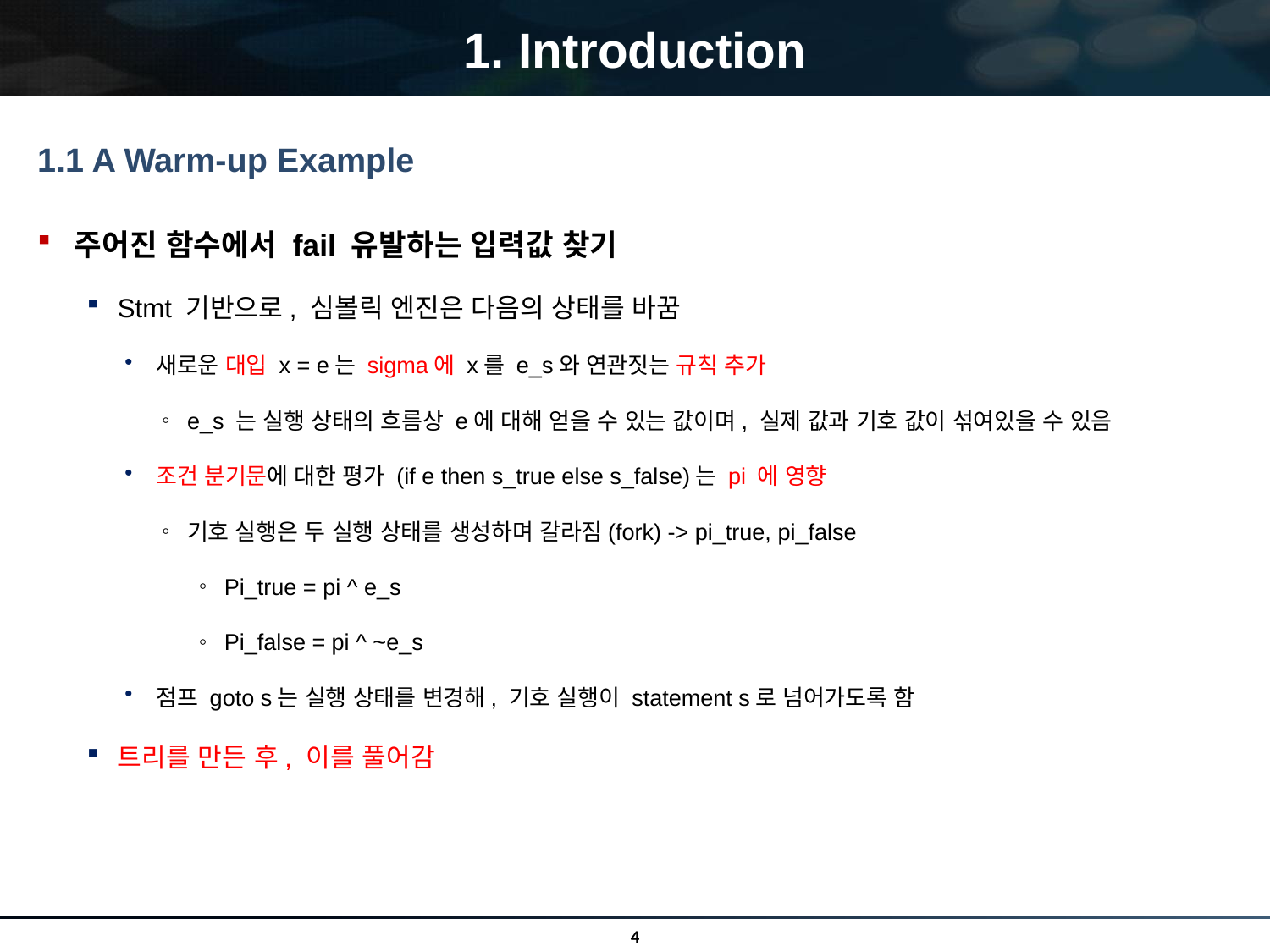

# 1. Introduction
1.1 A Warm-up Example
주어진 함수에서 fail 유발하는 입력값 찾기
Stmt 기반으로, 심볼릭 엔진은 다음의 상태를 바꿈
새로운 대입 x = e는 sigma에 x를 e_s와 연관짓는 규칙 추가
e_s 는 실행 상태의 흐름상 e에 대해 얻을 수 있는 값이며, 실제 값과 기호 값이 섞여있을 수 있음
조건 분기문에 대한 평가 (if e then s_true else s_false)는 pi 에 영향
기호 실행은 두 실행 상태를 생성하며 갈라짐(fork) -> pi_true, pi_false
Pi_true = pi ^ e_s
Pi_false = pi ^ ~e_s
점프 goto s는 실행 상태를 변경해, 기호 실행이 statement s로 넘어가도록 함
트리를 만든 후, 이를 풀어감